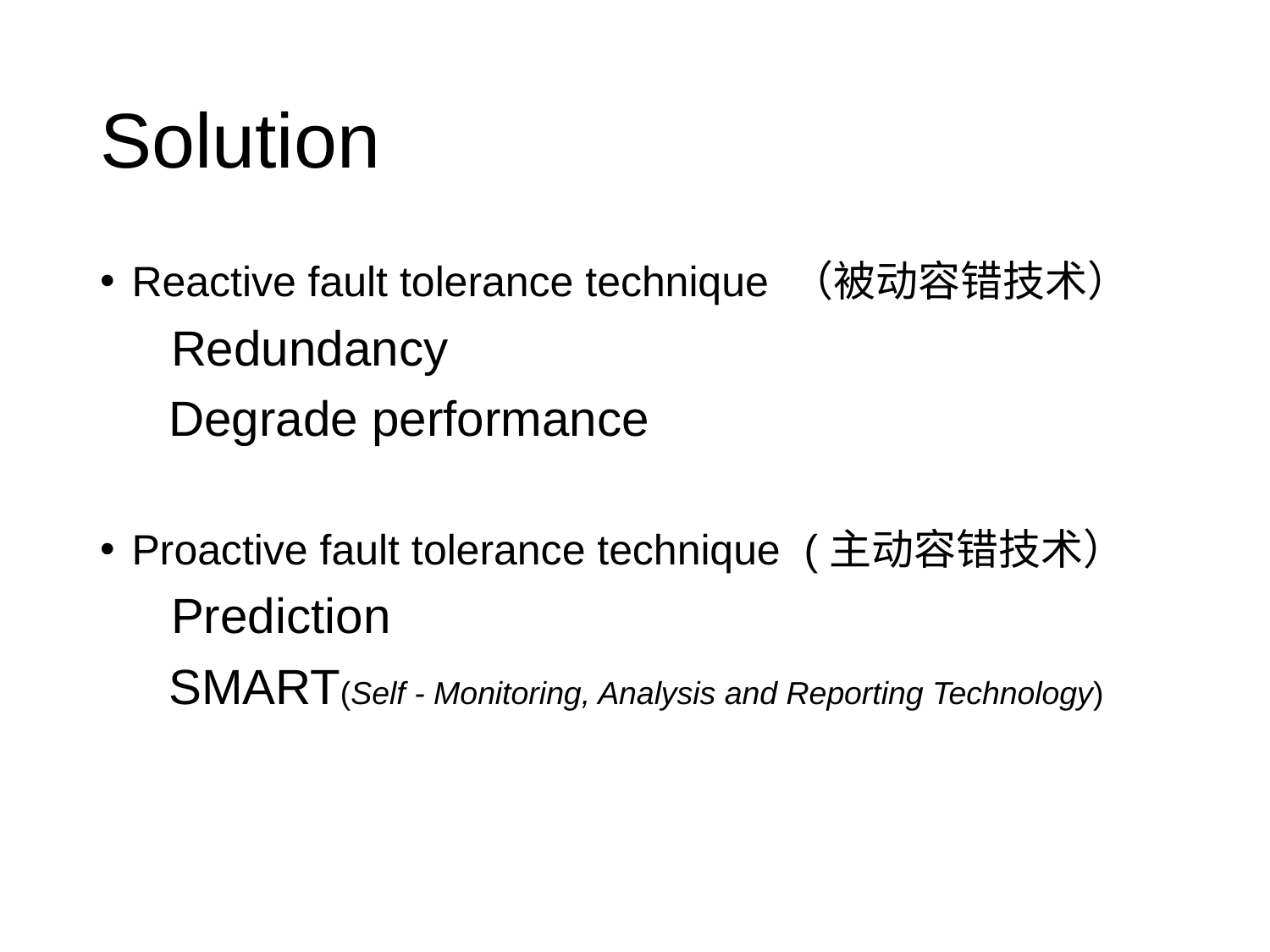

# Solution
Reactive fault tolerance technique （被动容错技术）
      Redundancy
     Degrade performance

Proactive fault tolerance technique  (主动容错技术）
      Prediction
     SMART(Self - Monitoring, Analysis and Reporting Technology)